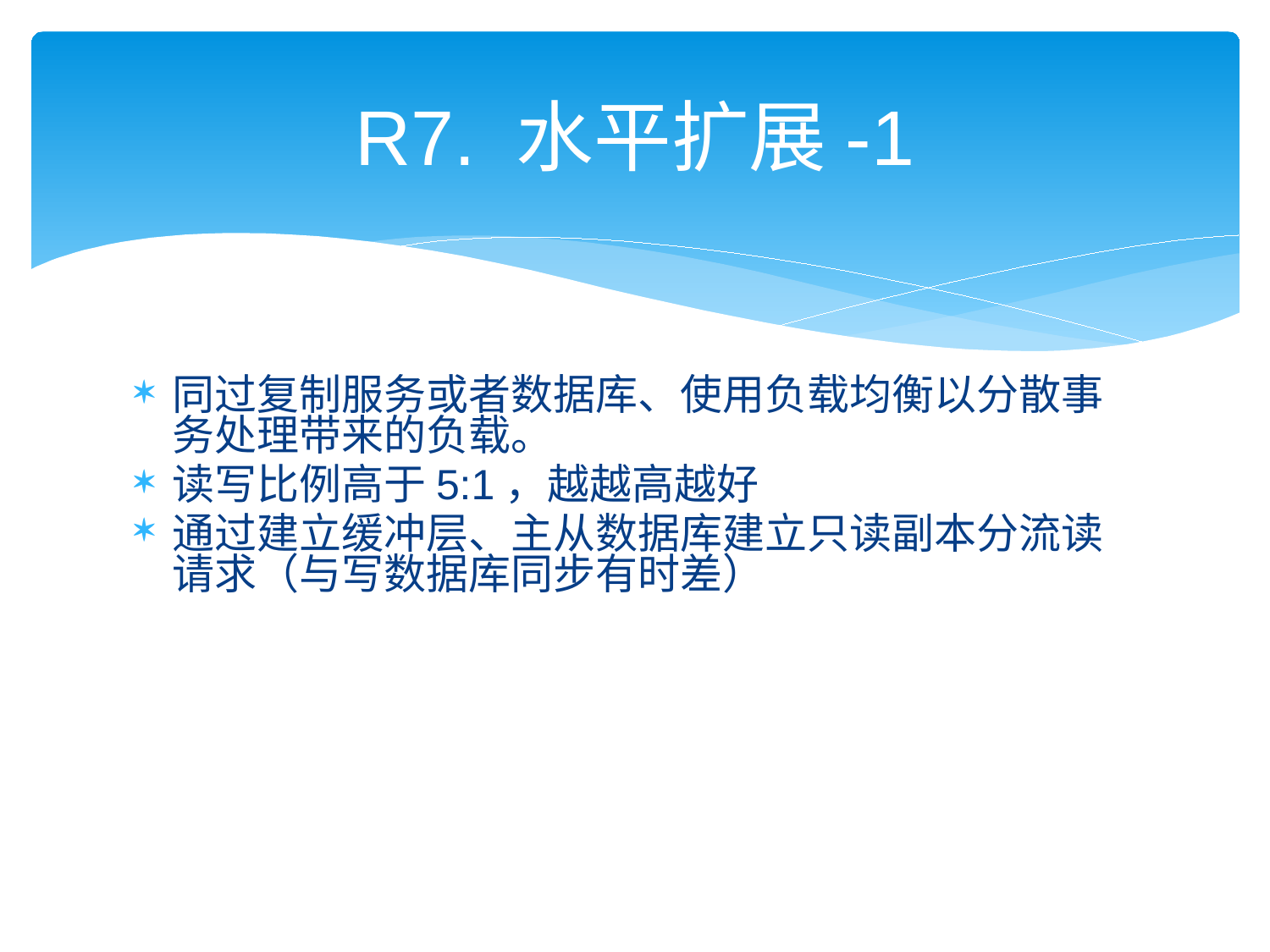

# R7. 水平扩展-1
同过复制服务或者数据库、使用负载均衡以分散事务处理带来的负载。
读写比例高于5:1，越越高越好
通过建立缓冲层、主从数据库建立只读副本分流读请求（与写数据库同步有时差）